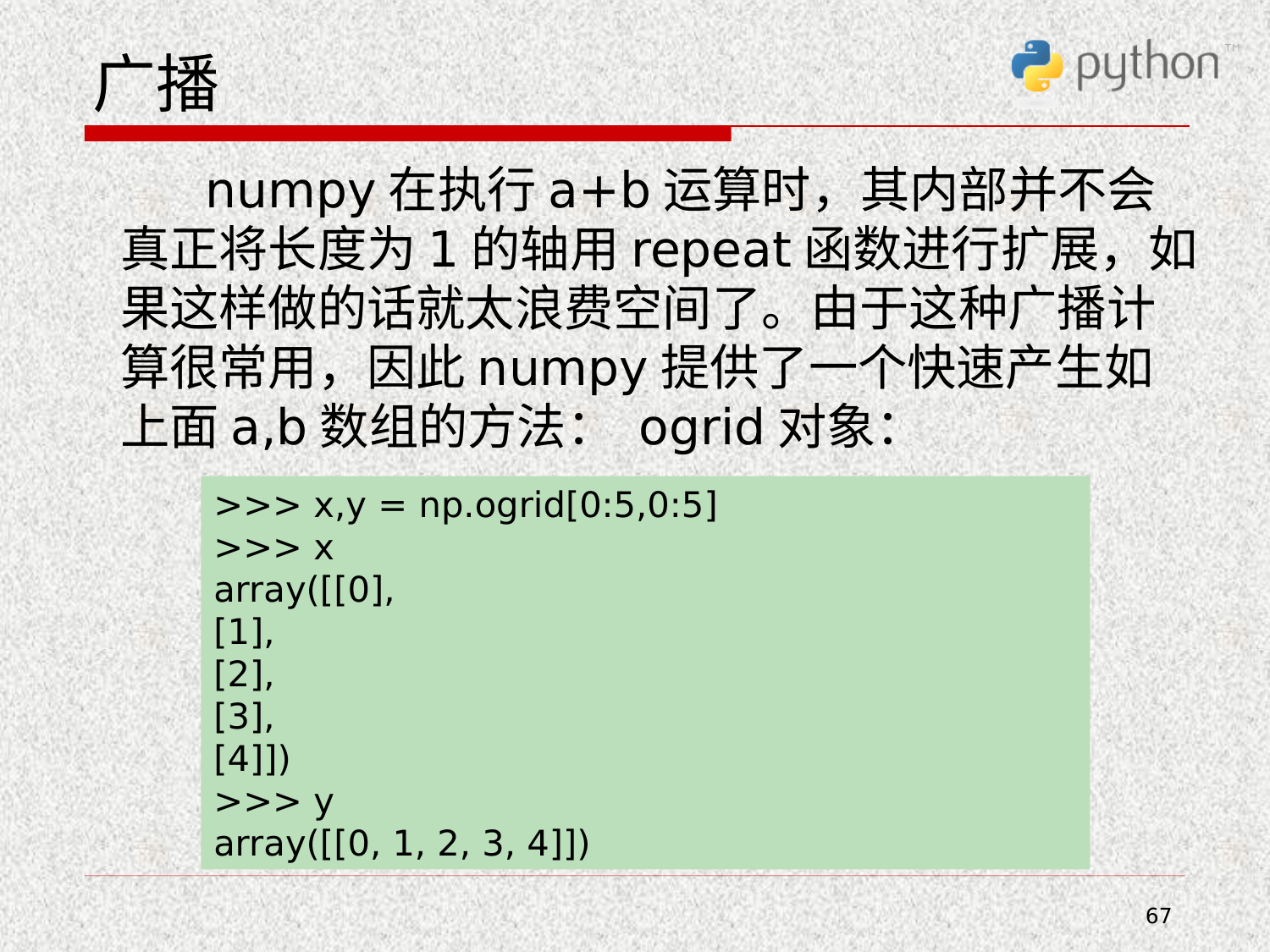

# 广播
         numpy在执行a+b运算时，其内部并不会真正将长度为1的轴用repeat函数进行扩展，如果这样做的话就太浪费空间了。由于这种广播计算很常用，因此numpy提供了一个快速产生如上面a,b数组的方法： ogrid对象：
>>> x,y = np.ogrid[0:5,0:5]
>>> x
array([[0],
[1],
[2],
[3],
[4]])
>>> y
array([[0, 1, 2, 3, 4]])
67